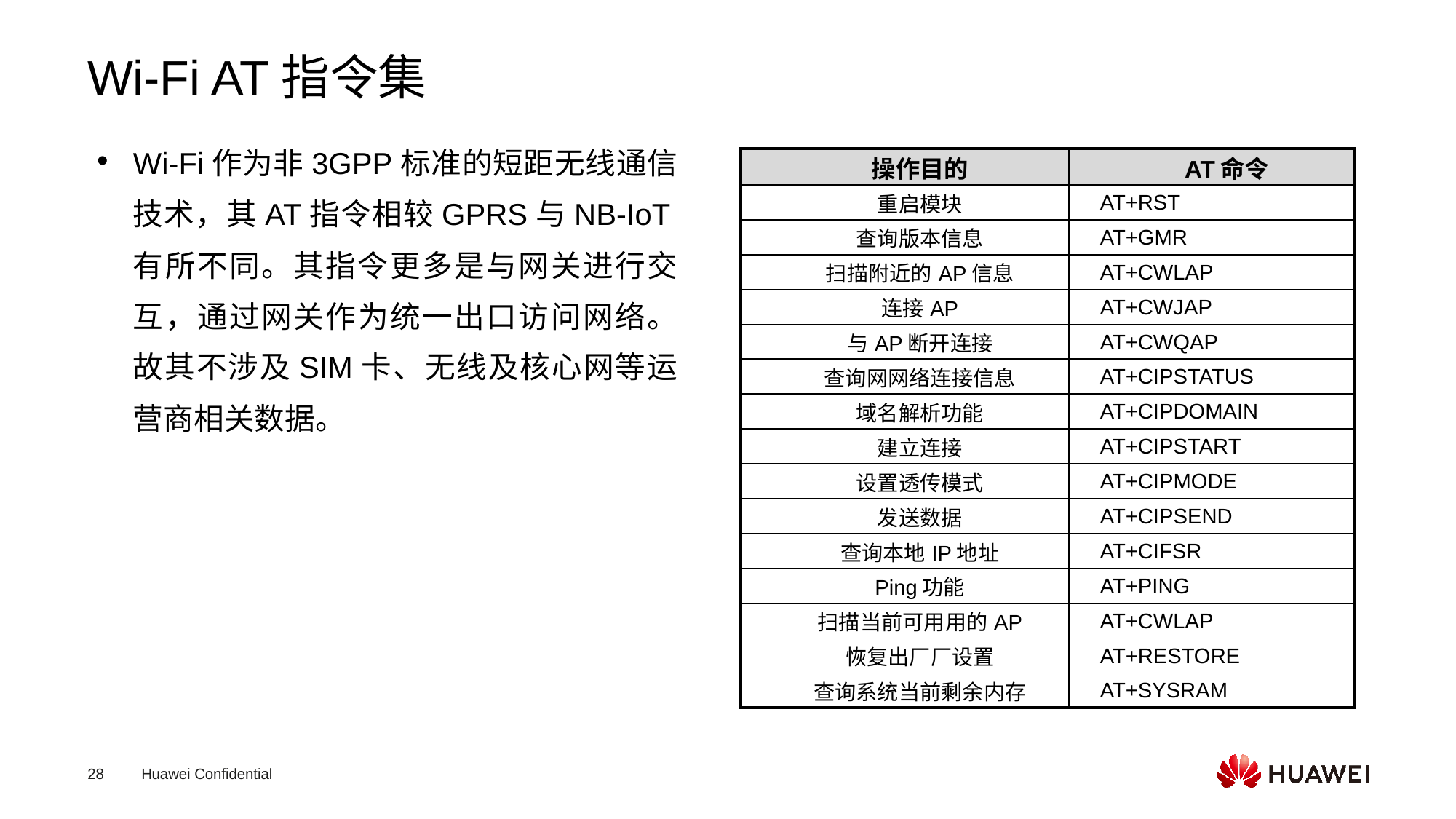

# Wi-Fi AT指令集
Wi-Fi作为非3GPP标准的短距无线通信技术，其AT指令相较GPRS与NB-IoT有所不同。其指令更多是与网关进行交互，通过网关作为统一出口访问网络。故其不涉及SIM卡、无线及核心网等运营商相关数据。
| 操作目的 | AT命令 |
| --- | --- |
| 重启模块 | AT+RST |
| 查询版本信息 | AT+GMR |
| 扫描附近的AP信息 | AT+CWLAP |
| 连接AP | AT+CWJAP |
| 与AP断开连接 | AT+CWQAP |
| 查询⽹网络连接信息 | AT+CIPSTATUS |
| 域名解析功能 | AT+CIPDOMAIN |
| 建立连接 | AT+CIPSTART |
| 设置透传模式 | AT+CIPMODE |
| 发送数据 | AT+CIPSEND |
| 查询本地IP地址 | AT+CIFSR |
| Ping功能 | AT+PING |
| 扫描当前可⽤用的AP | AT+CWLAP |
| 恢复出⼚厂设置 | AT+RESTORE |
| 查询系统当前剩余内存 | AT+SYSRAM |